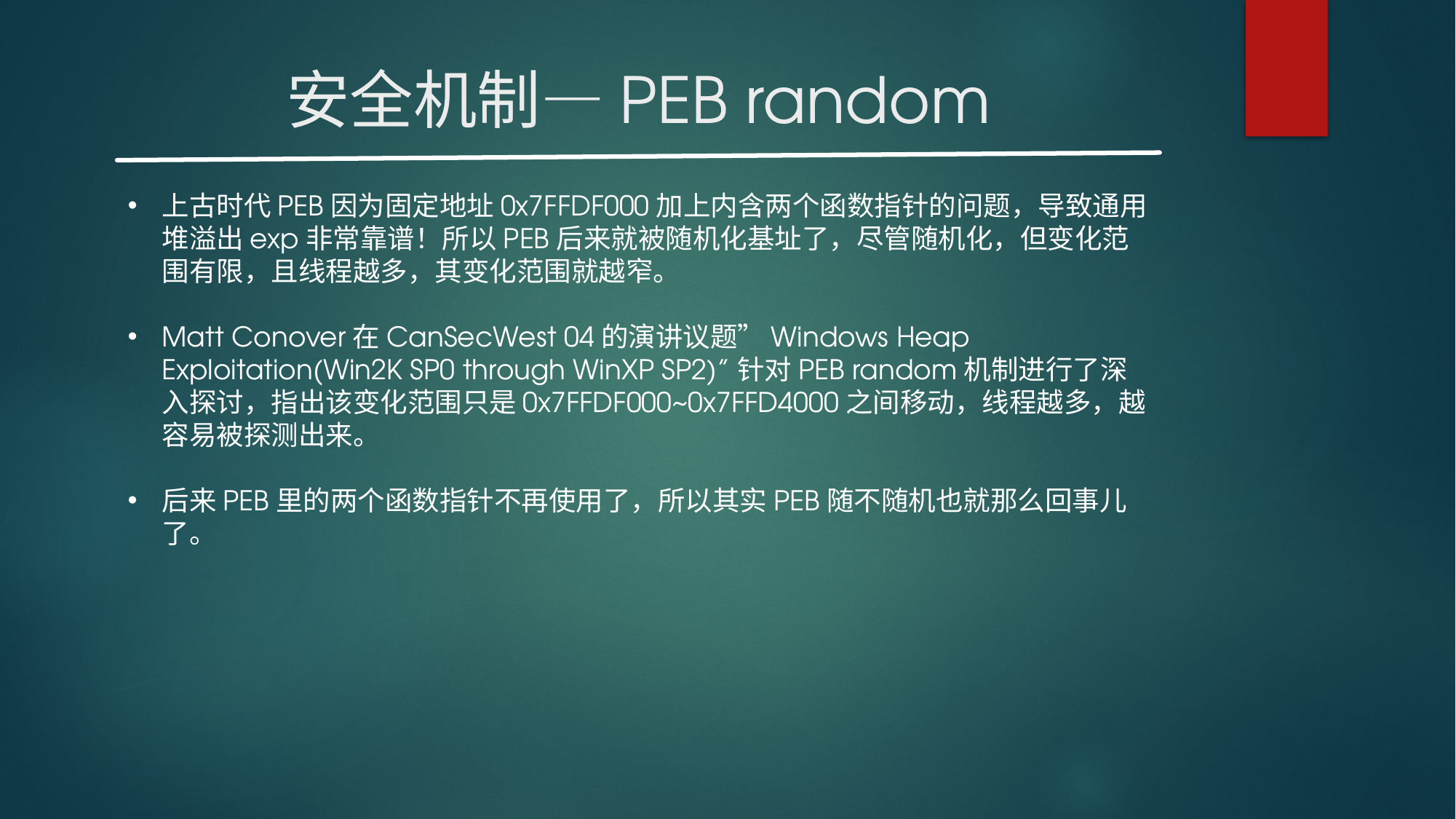

# 安全机制—PEB random
上古时代PEB因为固定地址0x7FFDF000加上内含两个函数指针的问题，导致通用堆溢出exp非常靠谱！所以PEB后来就被随机化基址了，尽管随机化，但变化范围有限，且线程越多，其变化范围就越窄。

Matt Conover在CanSecWest 04的演讲议题”Windows Heap Exploitation(Win2K SP0 through WinXP SP2)”针对PEB random机制进行了深入探讨，指出该变化范围只是0x7FFDF000~0x7FFD4000之间移动，线程越多，越容易被探测出来。

后来PEB里的两个函数指针不再使用了，所以其实PEB随不随机也就那么回事儿了。